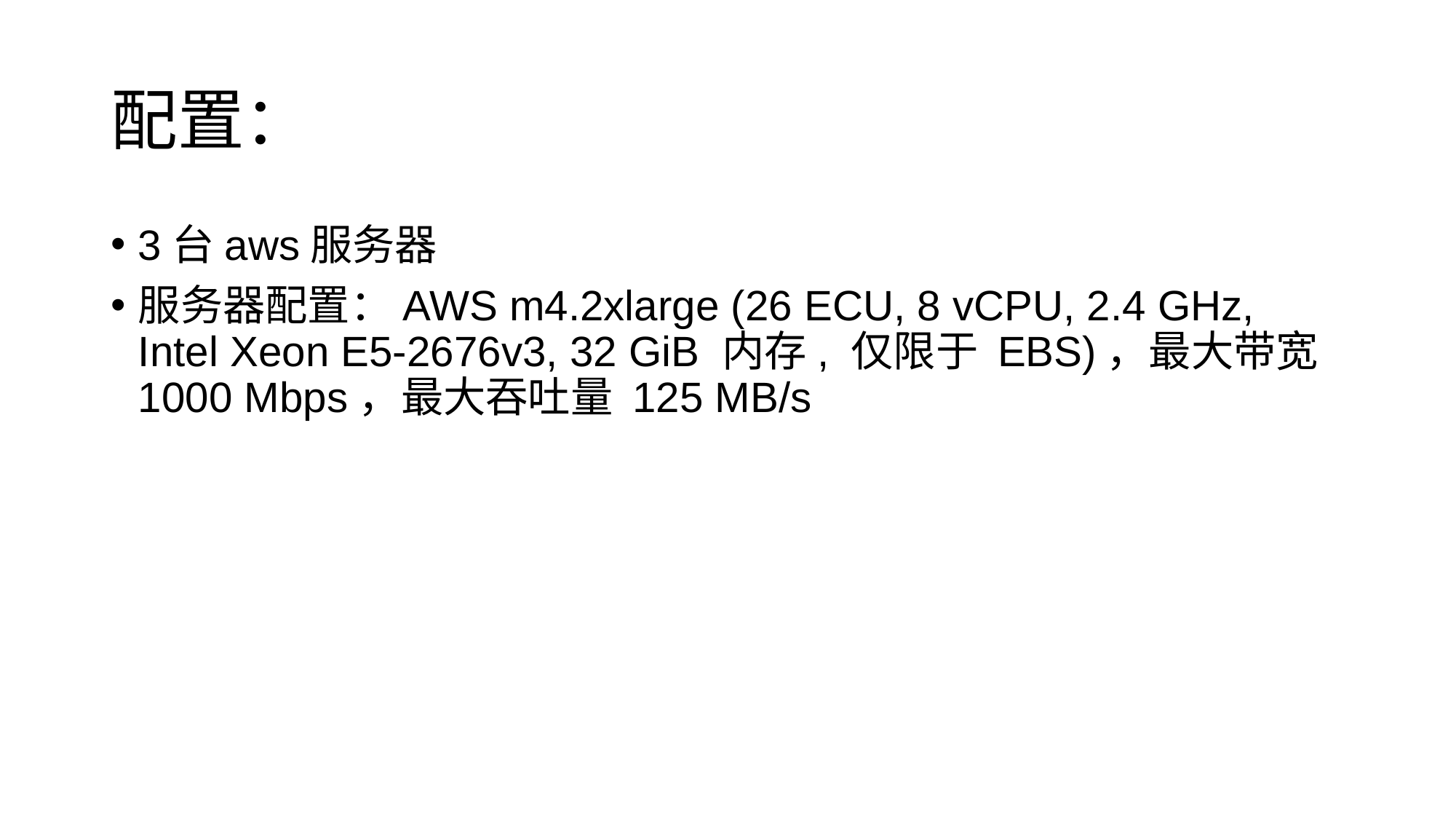

# 配置：
3台aws服务器
服务器配置：AWS m4.2xlarge (26 ECU, 8 vCPU, 2.4 GHz, Intel Xeon E5-2676v3, 32 GiB 内存, 仅限于 EBS)，最大带宽 1000 Mbps，最大吞吐量 125 MB/s